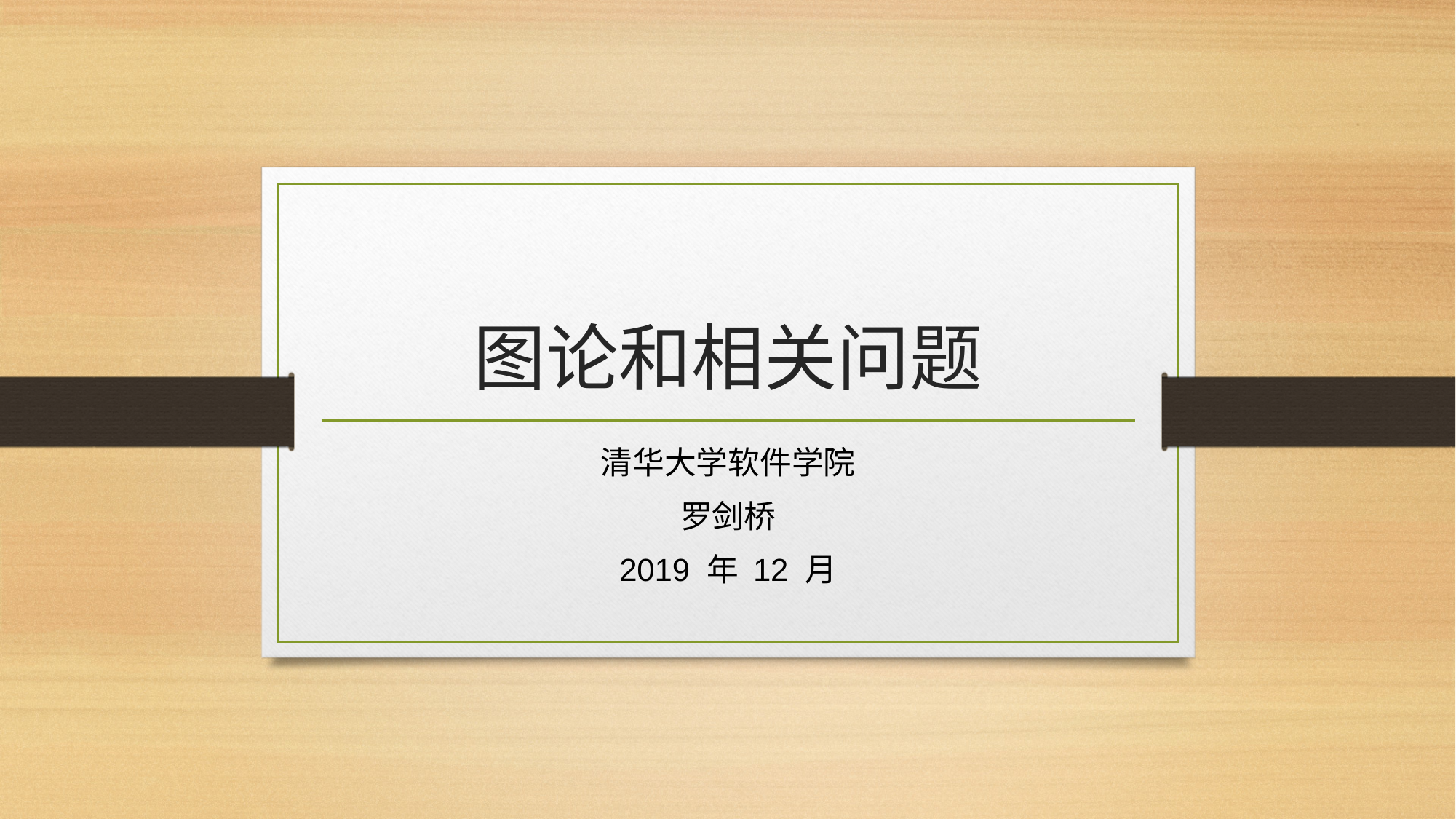

# 图论和相关问题
清华大学软件学院
罗剑桥
2019 年 12 月